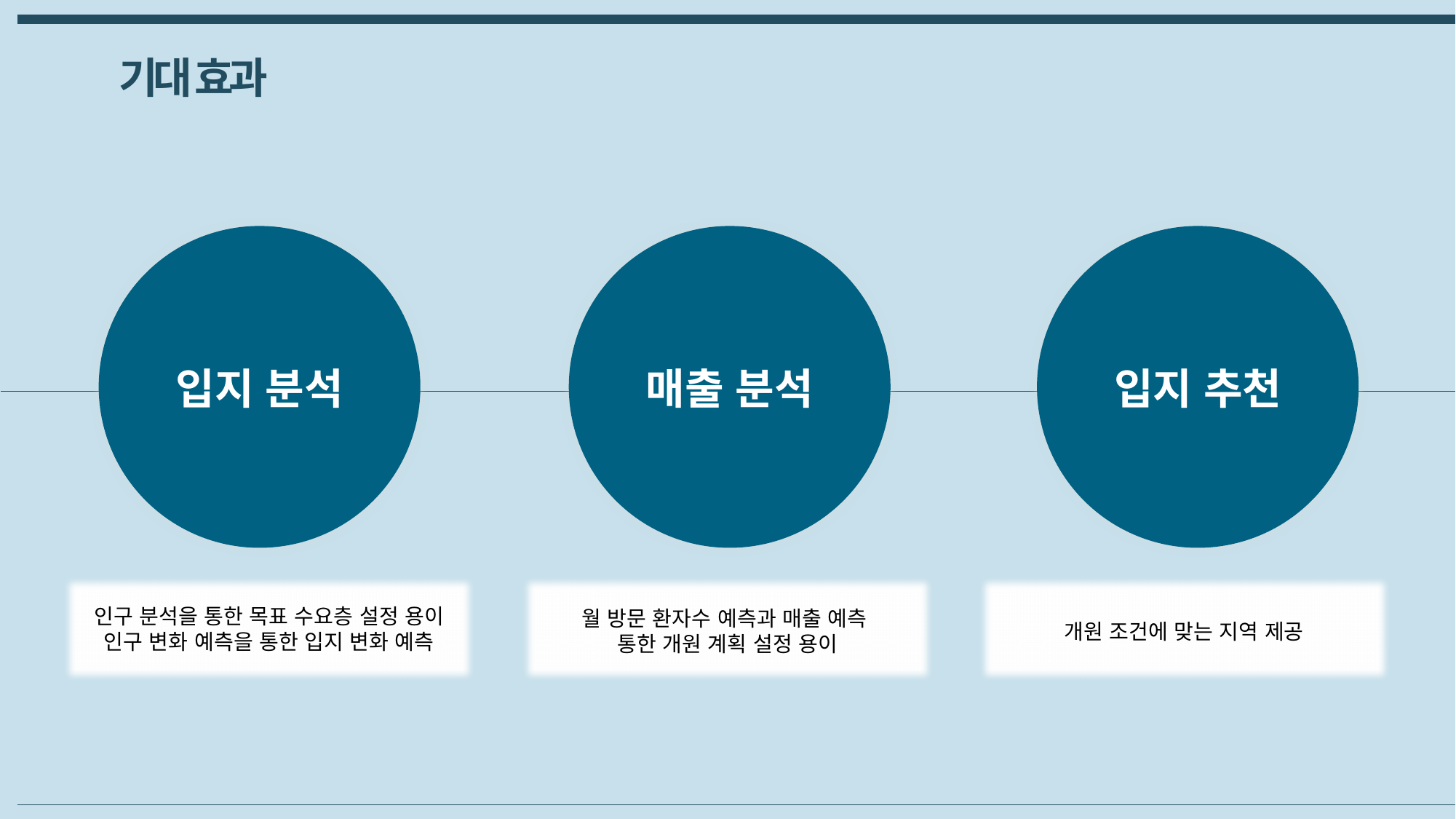

기대 효과

입지 분석
매출 분석
입지 추천
인구 분석을 통한 목표 수요층 설정 용이
인구 변화 예측을 통한 입지 변화 예측

월 방문 환자수 예측과 매출 예측
통한 개원 계획 설정 용이
개원 조건에 맞는 지역 제공